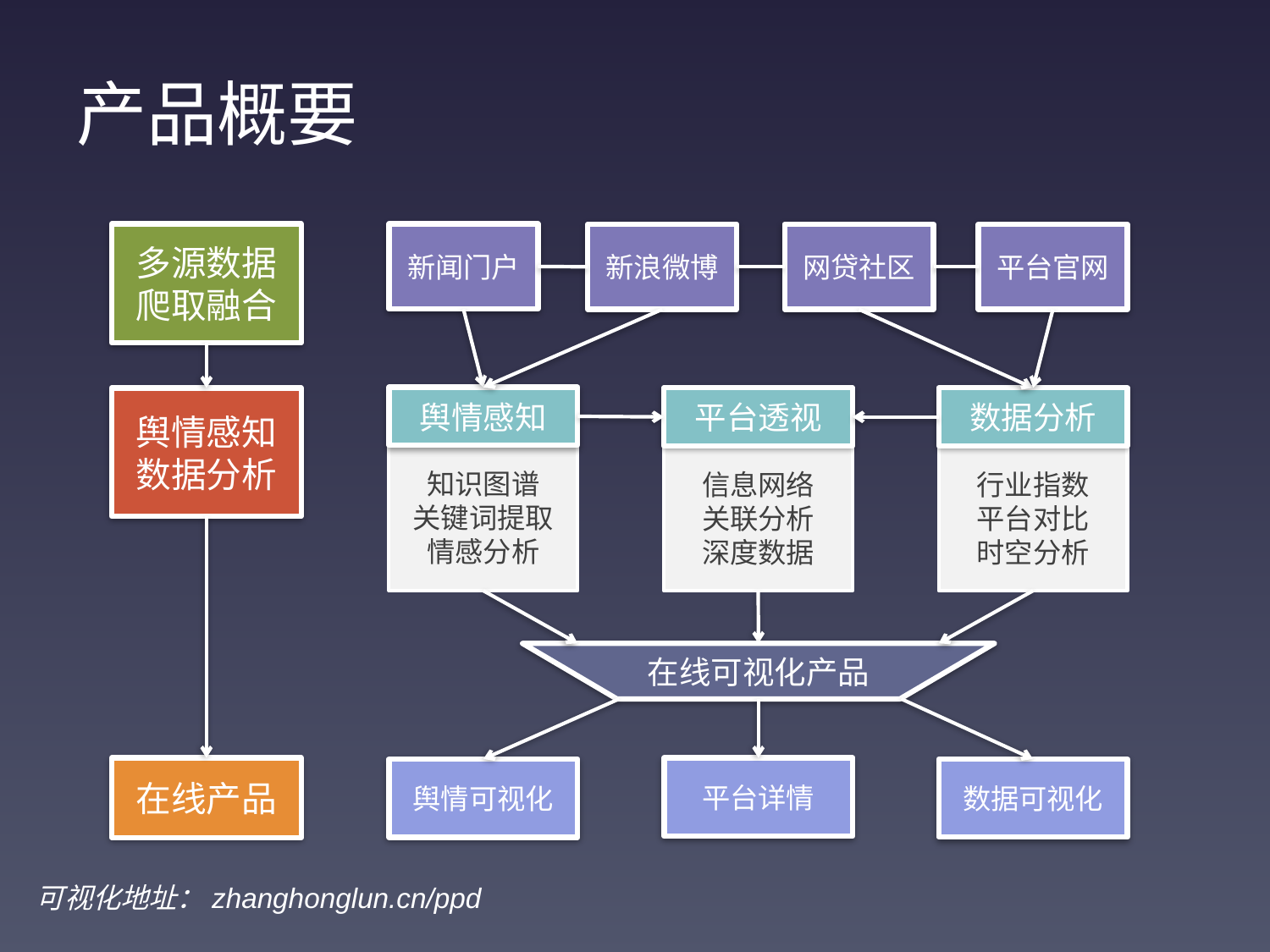

# 产品概要
多源数据爬取融合
新闻门户
新浪微博
网贷社区
平台官网
舆情感知
平台透视
数据分析
舆情感知数据分析
知识图谱
关键词提取
情感分析
信息网络
关联分析
深度数据
行业指数
平台对比
时空分析
在线可视化产品
在线产品
平台详情
舆情可视化
数据可视化
可视化地址：zhanghonglun.cn/ppd